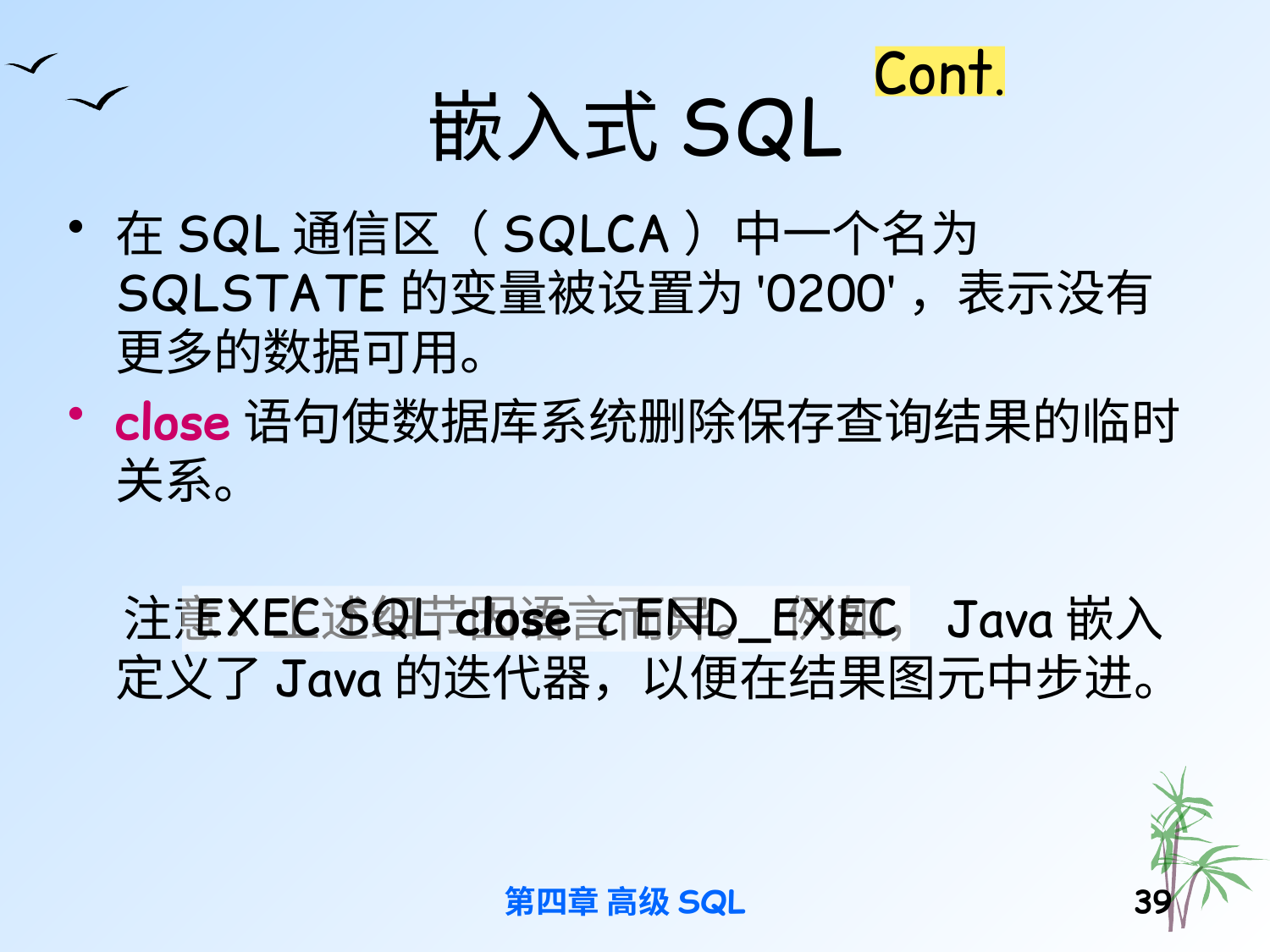

# 嵌入式SQL
Cont.
在SQL通信区（SQLCA）中一个名为SQLSTATE的变量被设置为'0200'，表示没有更多的数据可用。
close语句使数据库系统删除保存查询结果的临时关系。

    注意：上述细节因语言而异。  例如，Java嵌入定义了Java的迭代器，以便在结果图元中步进。
EXEC SQL close c END_EXEC
第四章 高级SQL
39